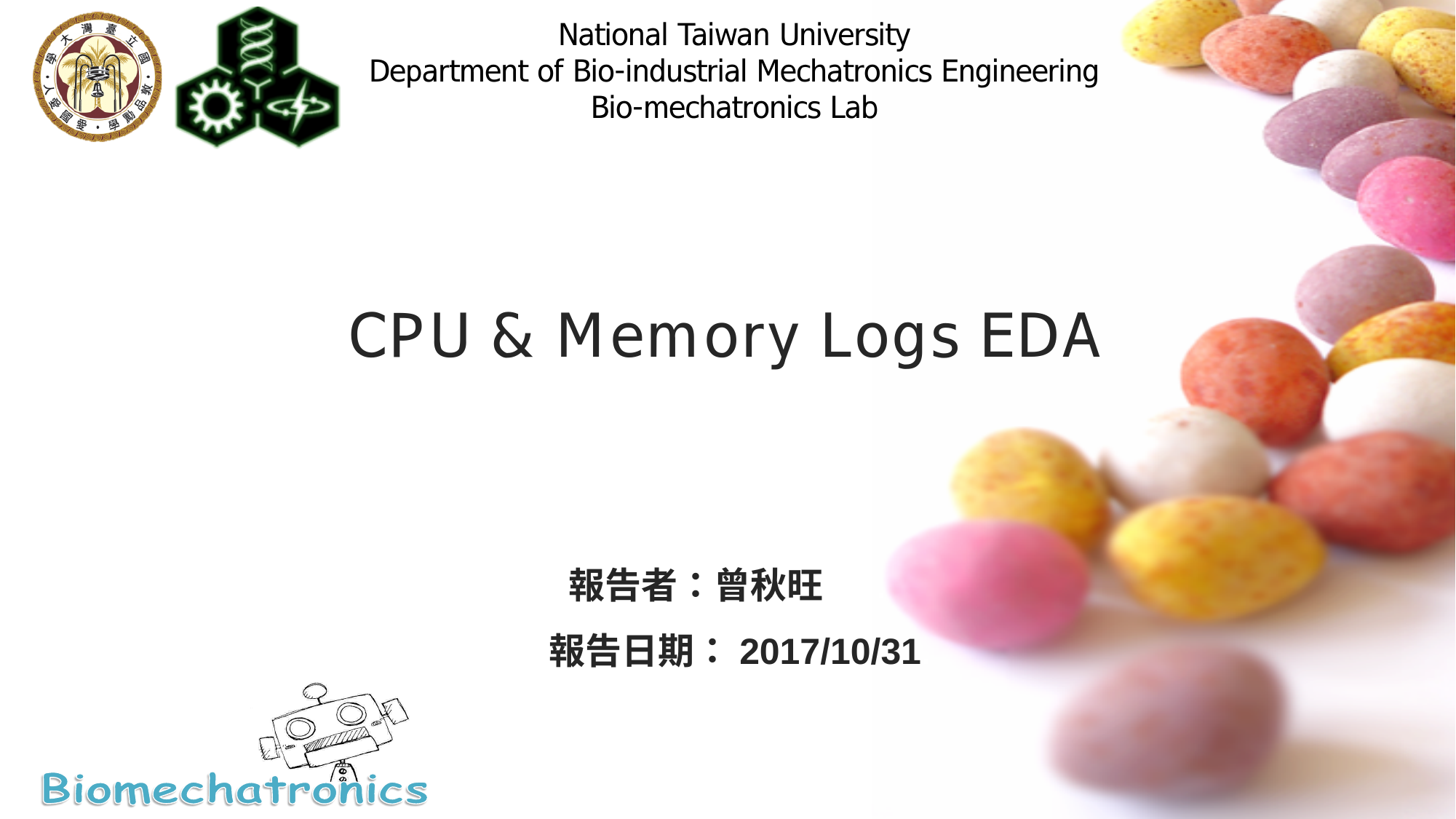

# CPU & Memory Logs EDA
.
報告者：曾秋旺　 .
  報告日期：2017/10/31.